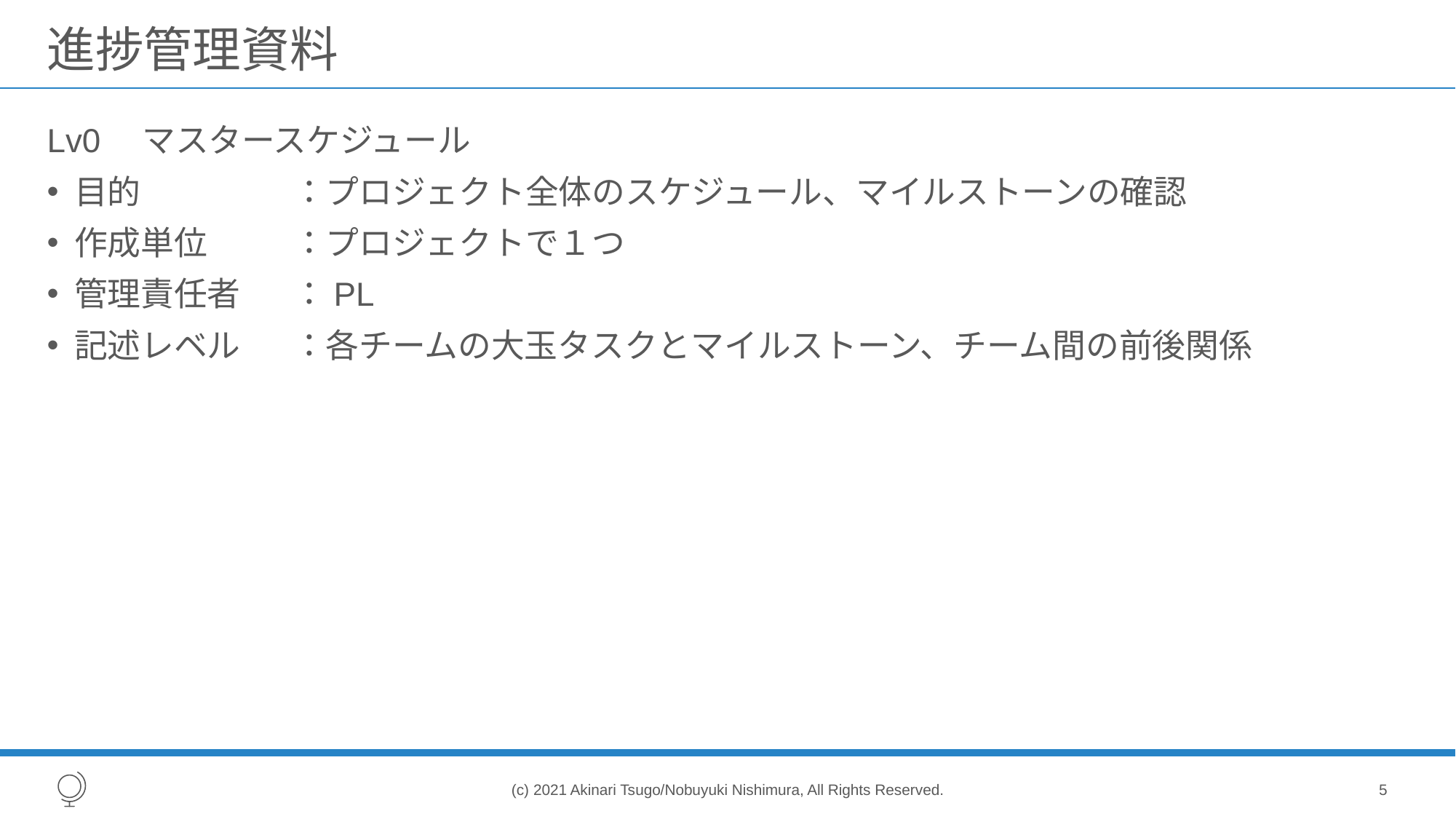

# 進捗管理資料
Lv0　マスタースケジュール
目的		：プロジェクト全体のスケジュール、マイルストーンの確認
作成単位	：プロジェクトで１つ
管理責任者	：PL
記述レベル	：各チームの大玉タスクとマイルストーン、チーム間の前後関係